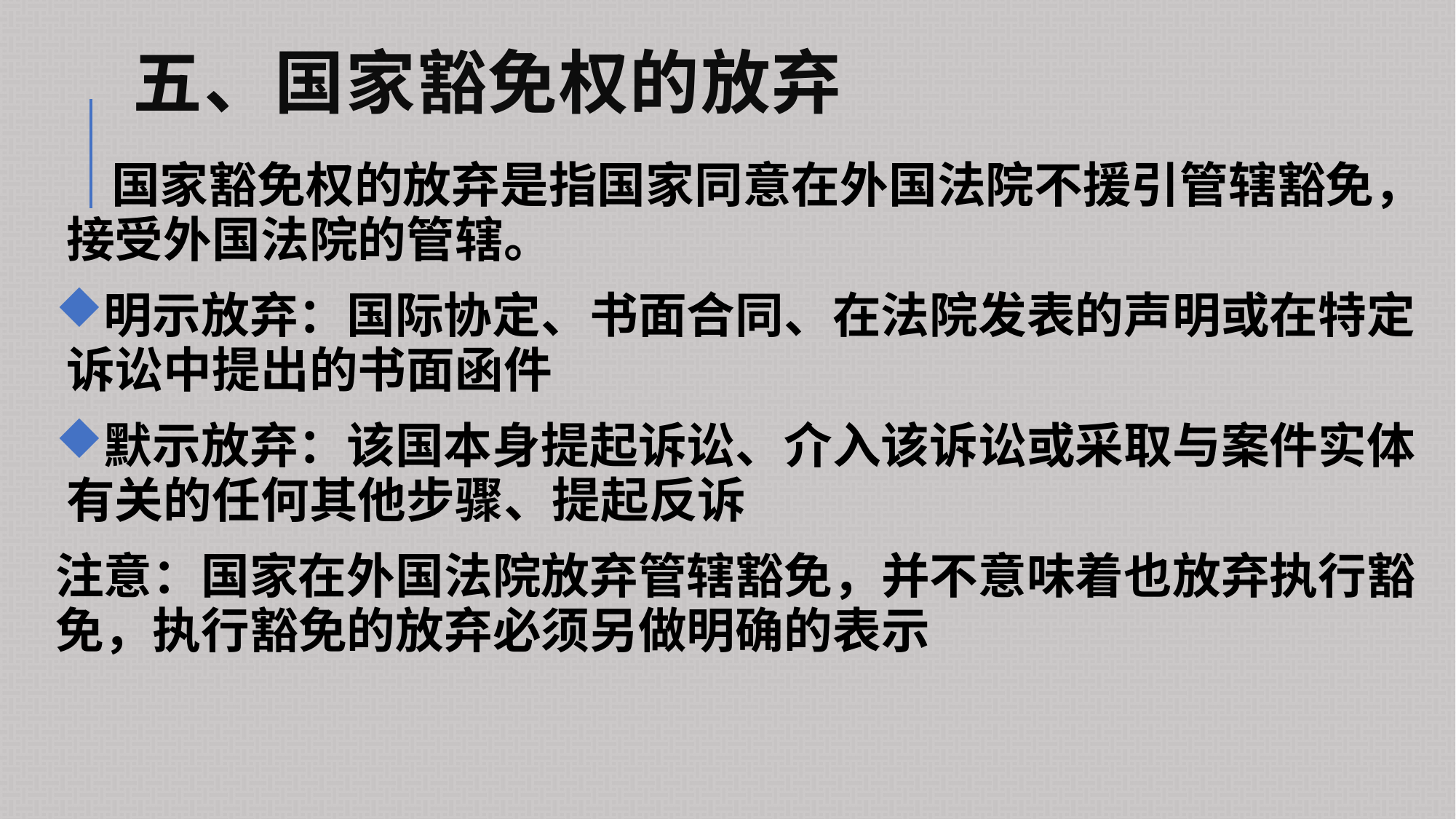

# 五、国家豁免权的放弃
    国家豁免权的放弃是指国家同意在外国法院不援引管辖豁免，接受外国法院的管辖。
明示放弃：国际协定、书面合同、在法院发表的声明或在特定诉讼中提出的书面函件
默示放弃：该国本身提起诉讼、介入该诉讼或采取与案件实体有关的任何其他步骤、提起反诉
注意：国家在外国法院放弃管辖豁免，并不意味着也放弃执行豁免，执行豁免的放弃必须另做明确的表示